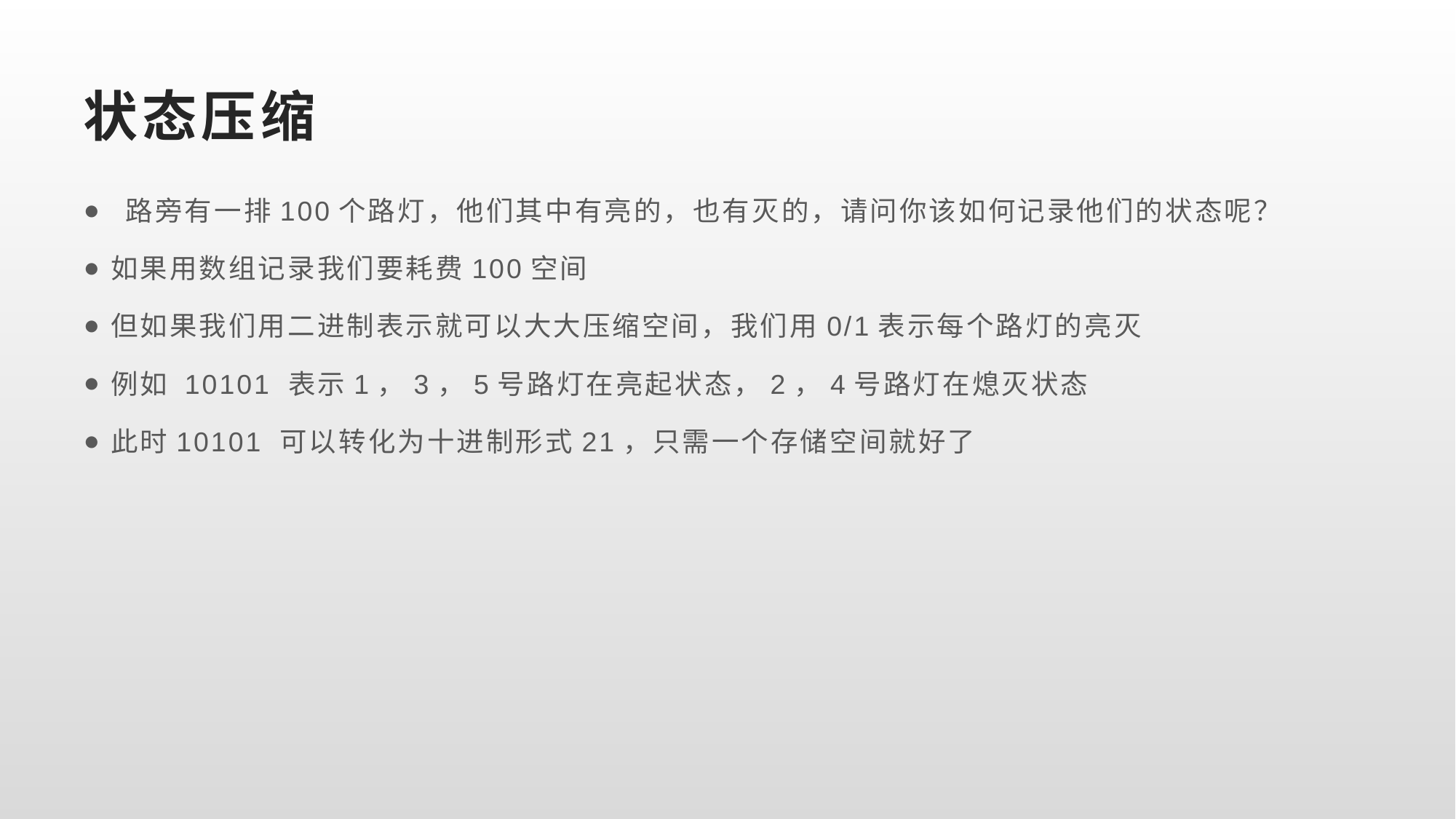

# 状态压缩
 路旁有一排100个路灯，他们其中有亮的，也有灭的，请问你该如何记录他们的状态呢？
如果用数组记录我们要耗费100空间
但如果我们用二进制表示就可以大大压缩空间，我们用0/1表示每个路灯的亮灭
例如 10101 表示1，3，5号路灯在亮起状态，2，4号路灯在熄灭状态
此时10101 可以转化为十进制形式21，只需一个存储空间就好了